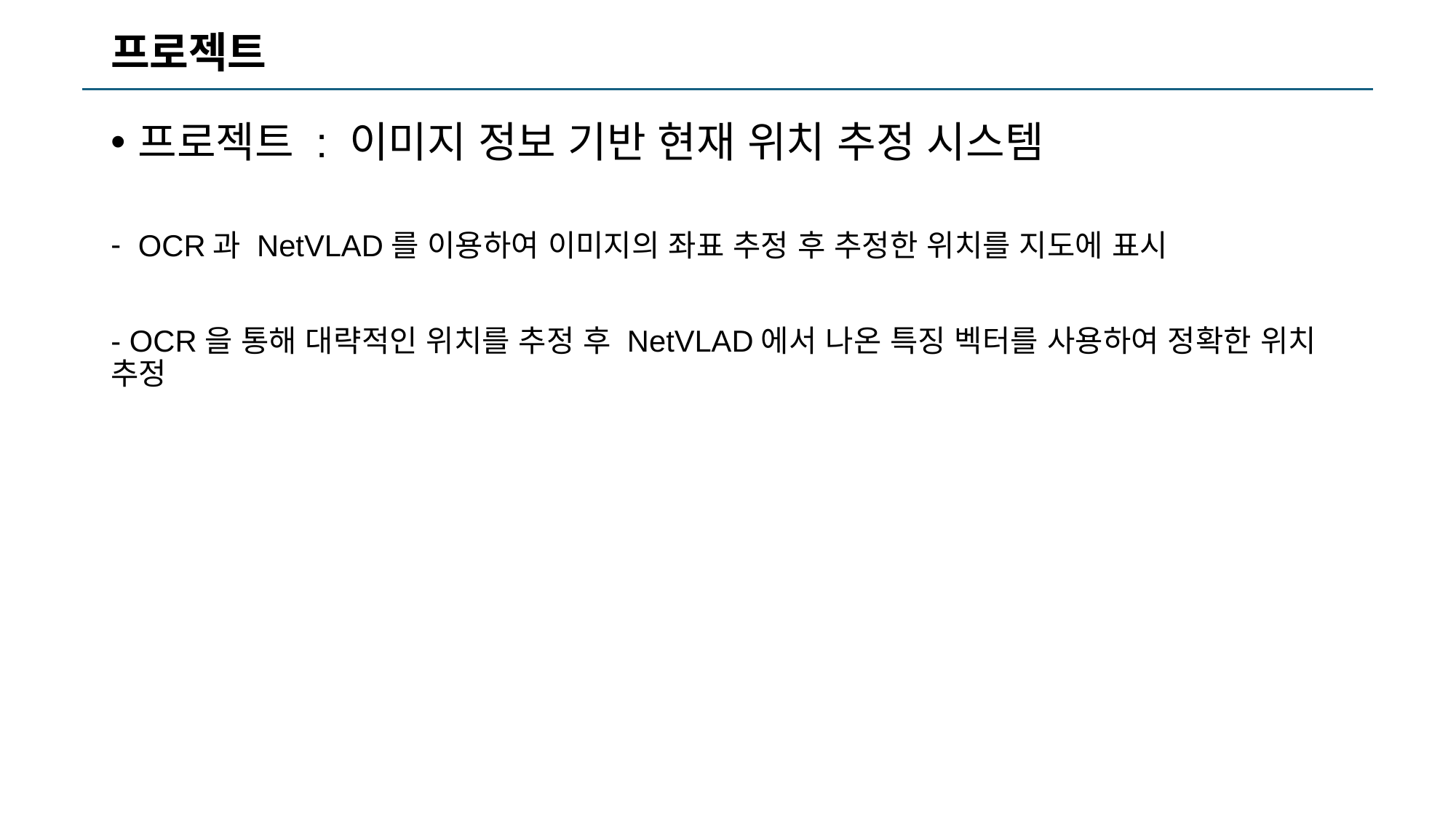

# 프로젝트
프로젝트 : 이미지 정보 기반 현재 위치 추정 시스템

OCR과 NetVLAD를 이용하여 이미지의 좌표 추정 후 추정한 위치를 지도에 표시

- OCR을 통해 대략적인 위치를 추정 후 NetVLAD에서 나온 특징 벡터를 사용하여 정확한 위치 추정